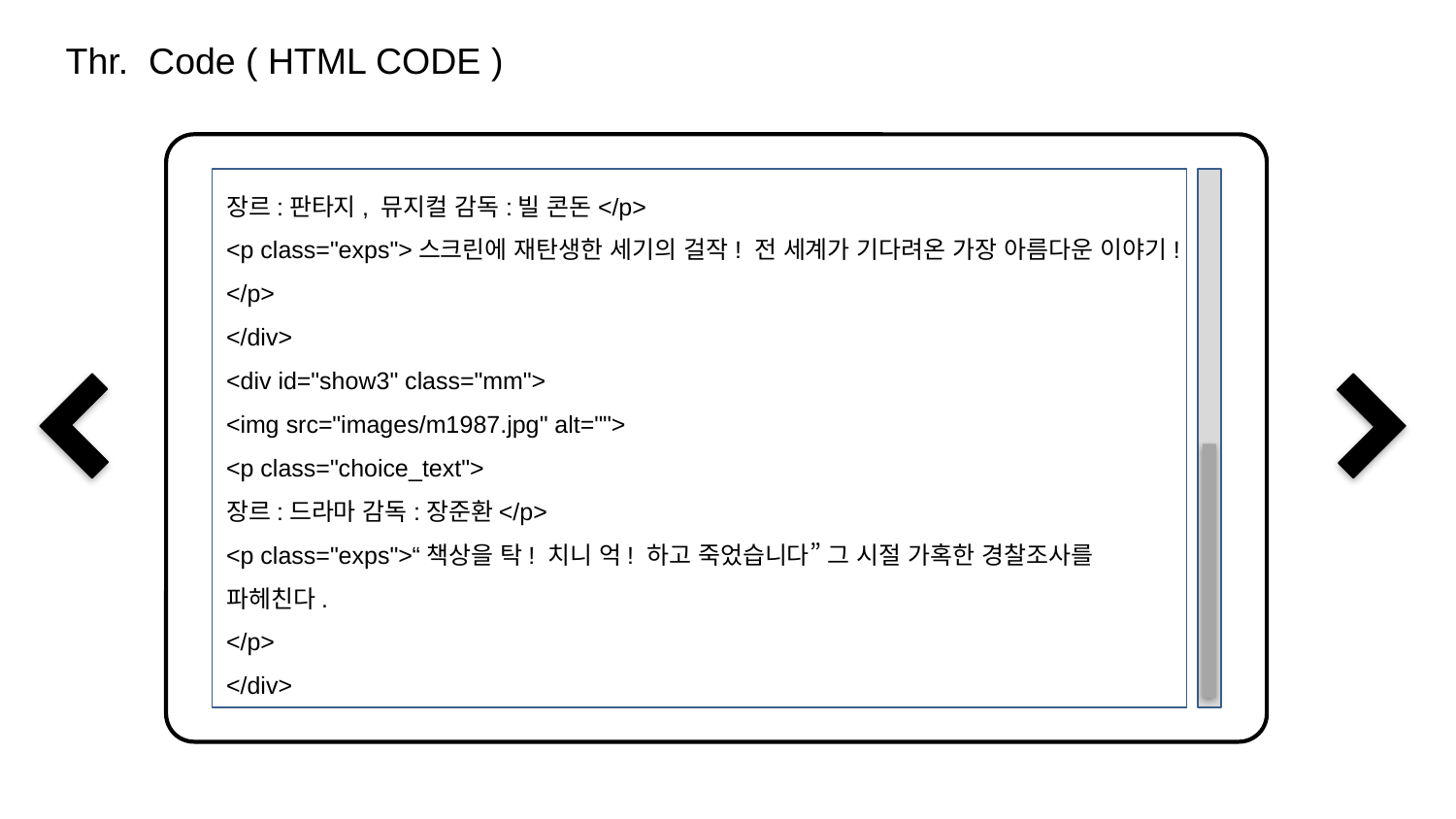

Thr.  Code ( HTML CODE )

장르:판타지, 뮤지컬 감독:빌 콘돈</p>
<p class="exps">스크린에 재탄생한 세기의 걸작! 전 세계가 기다려온 가장 아름다운 이야기!
</p>
</div>
<div id="show3" class="mm">
<img src="images/m1987.jpg" alt="">
<p class="choice_text">
장르:드라마 감독:장준환</p>
<p class="exps">“책상을 탁! 치니 억! 하고 죽었습니다” 그 시절 가혹한 경찰조사를 파헤친다.
</p>
</div>